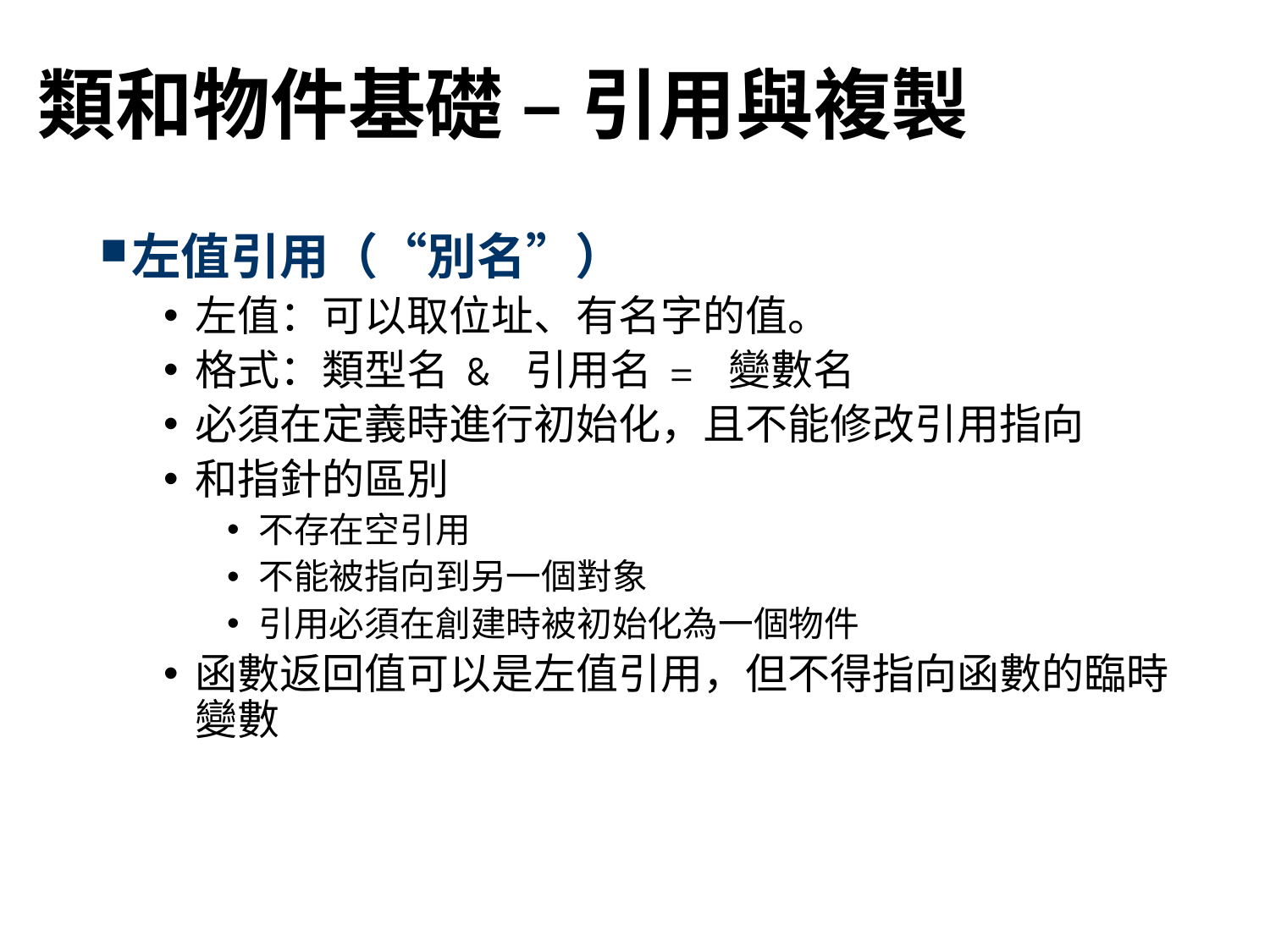

# 類和物件基礎 – 引用與複製
左值引用（“別名”）
左值：可以取位址、有名字的值。
格式：類型名 & 引用名 = 變數名
必須在定義時進行初始化，且不能修改引用指向
和指針的區別
不存在空引用
不能被指向到另一個對象
引用必須在創建時被初始化為一個物件
函數返回值可以是左值引用，但不得指向函數的臨時變數